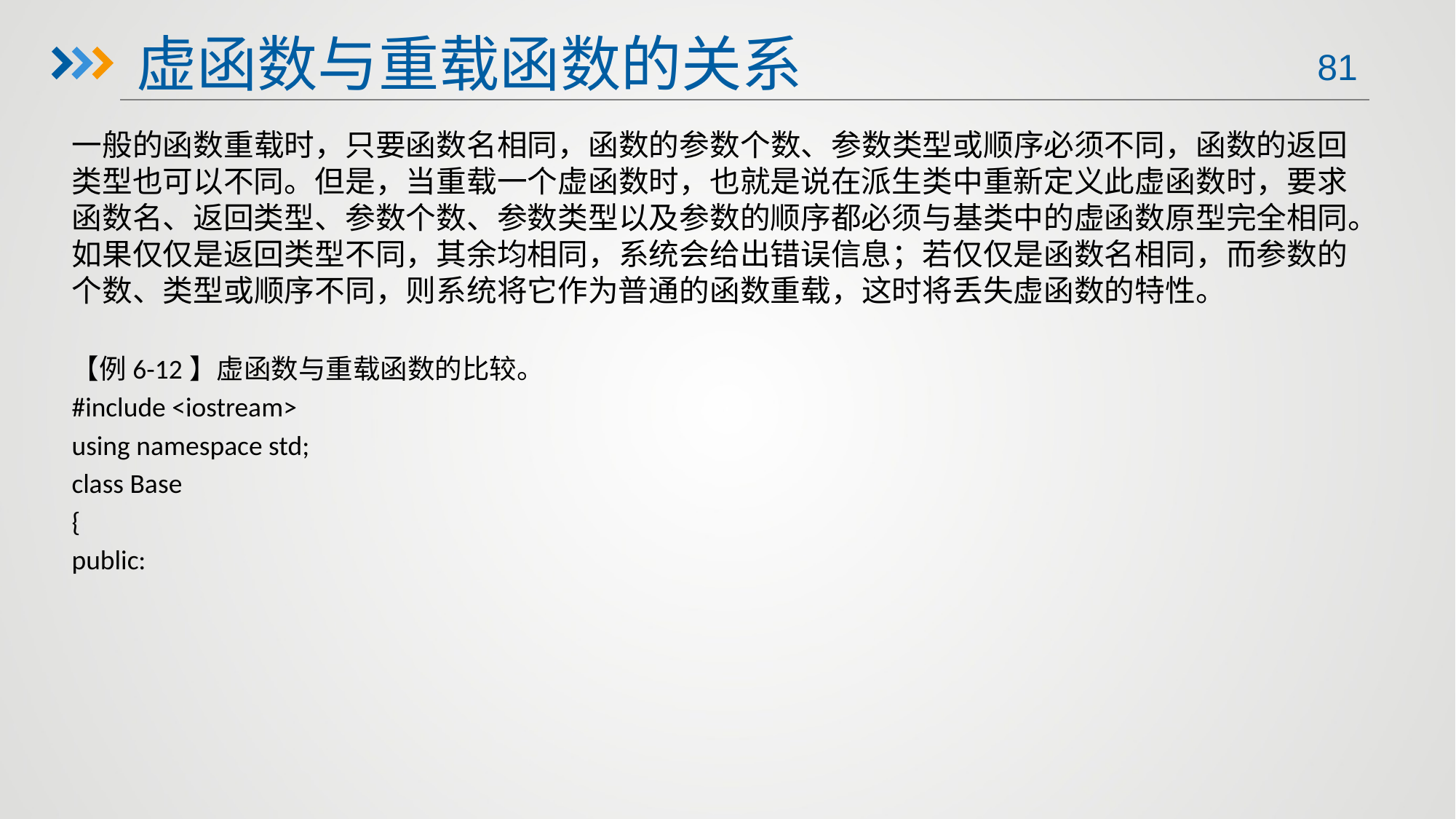

虚函数与重载函数的关系
一般的函数重载时，只要函数名相同，函数的参数个数、参数类型或顺序必须不同，函数的返回类型也可以不同。但是，当重载一个虚函数时，也就是说在派生类中重新定义此虚函数时，要求函数名、返回类型、参数个数、参数类型以及参数的顺序都必须与基类中的虚函数原型完全相同。如果仅仅是返回类型不同，其余均相同，系统会给出错误信息；若仅仅是函数名相同，而参数的个数、类型或顺序不同，则系统将它作为普通的函数重载，这时将丢失虚函数的特性。

【例6-12】虚函数与重载函数的比较。
#include <iostream>
using namespace std;
class Base
{
public: